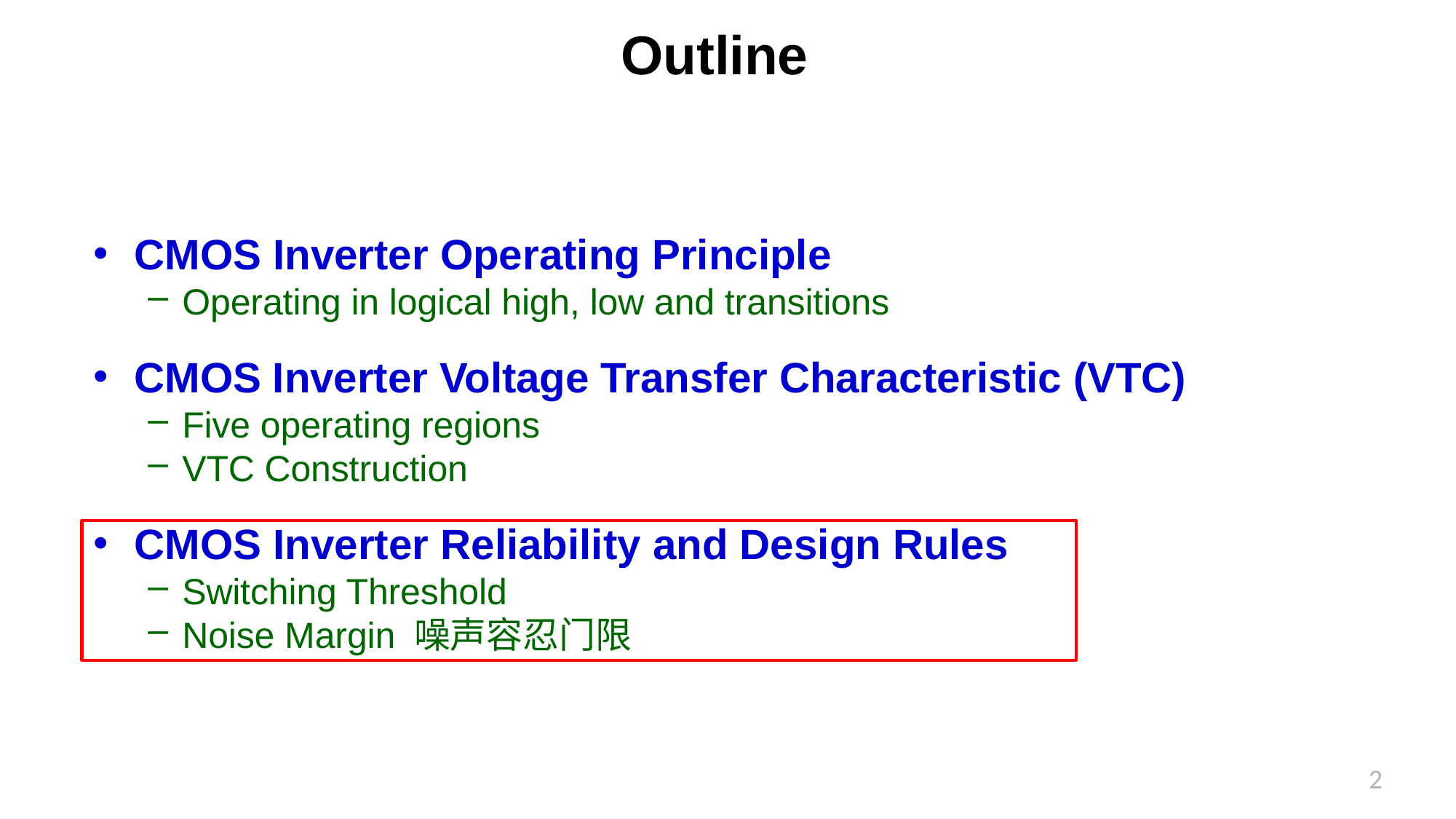

Outline
CMOS Inverter Operating Principle
Operating in logical high, low and transitions
CMOS Inverter Voltage Transfer Characteristic (VTC)
Five operating regions
VTC Construction
CMOS Inverter Reliability and Design Rules
Switching Threshold
Noise Margin 噪声容忍门限

2